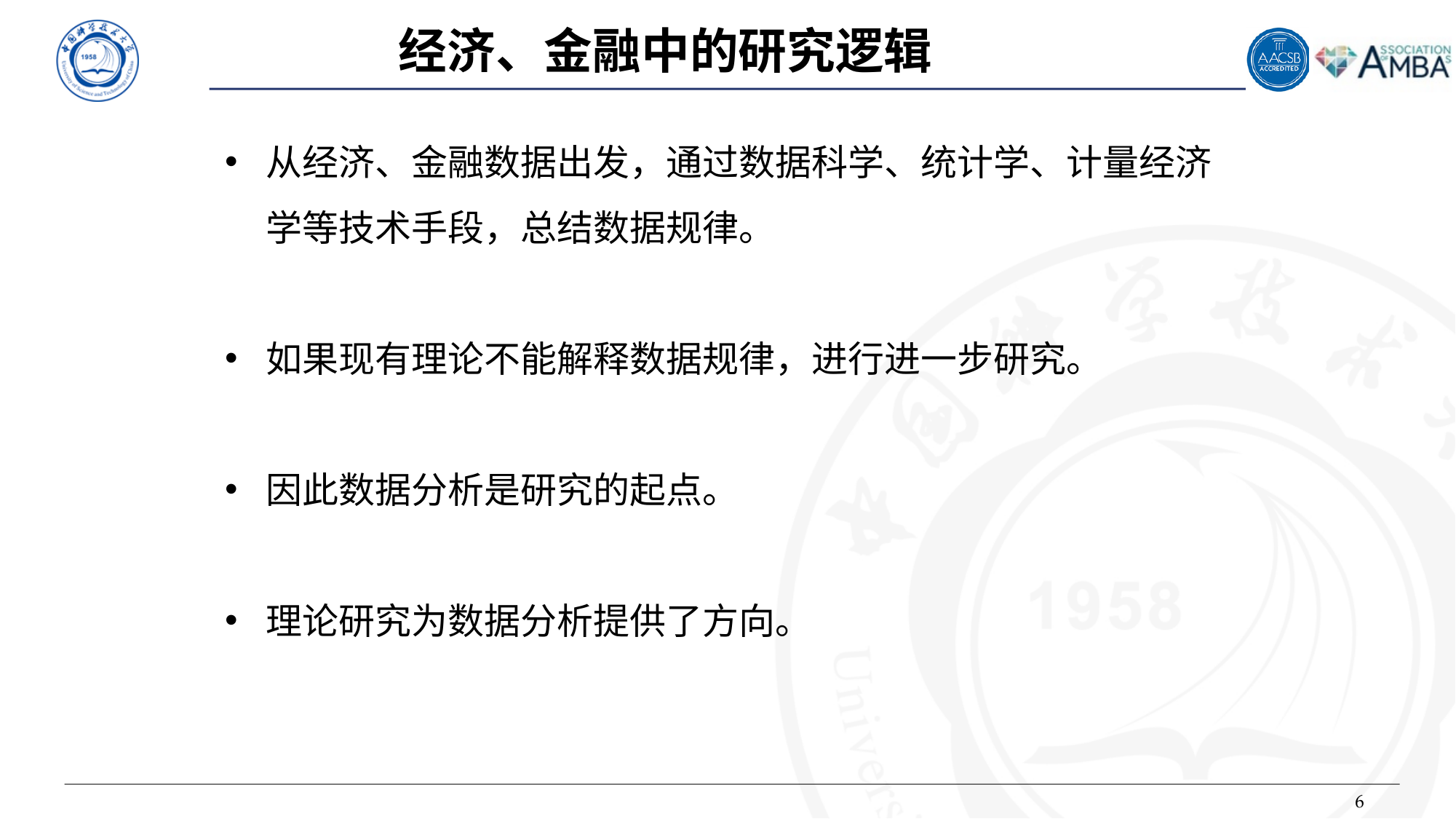

经济、金融中的研究逻辑
从经济、金融数据出发，通过数据科学、统计学、计量经济学等技术手段，总结数据规律。

如果现有理论不能解释数据规律，进行进一步研究。

因此数据分析是研究的起点。

理论研究为数据分析提供了方向。